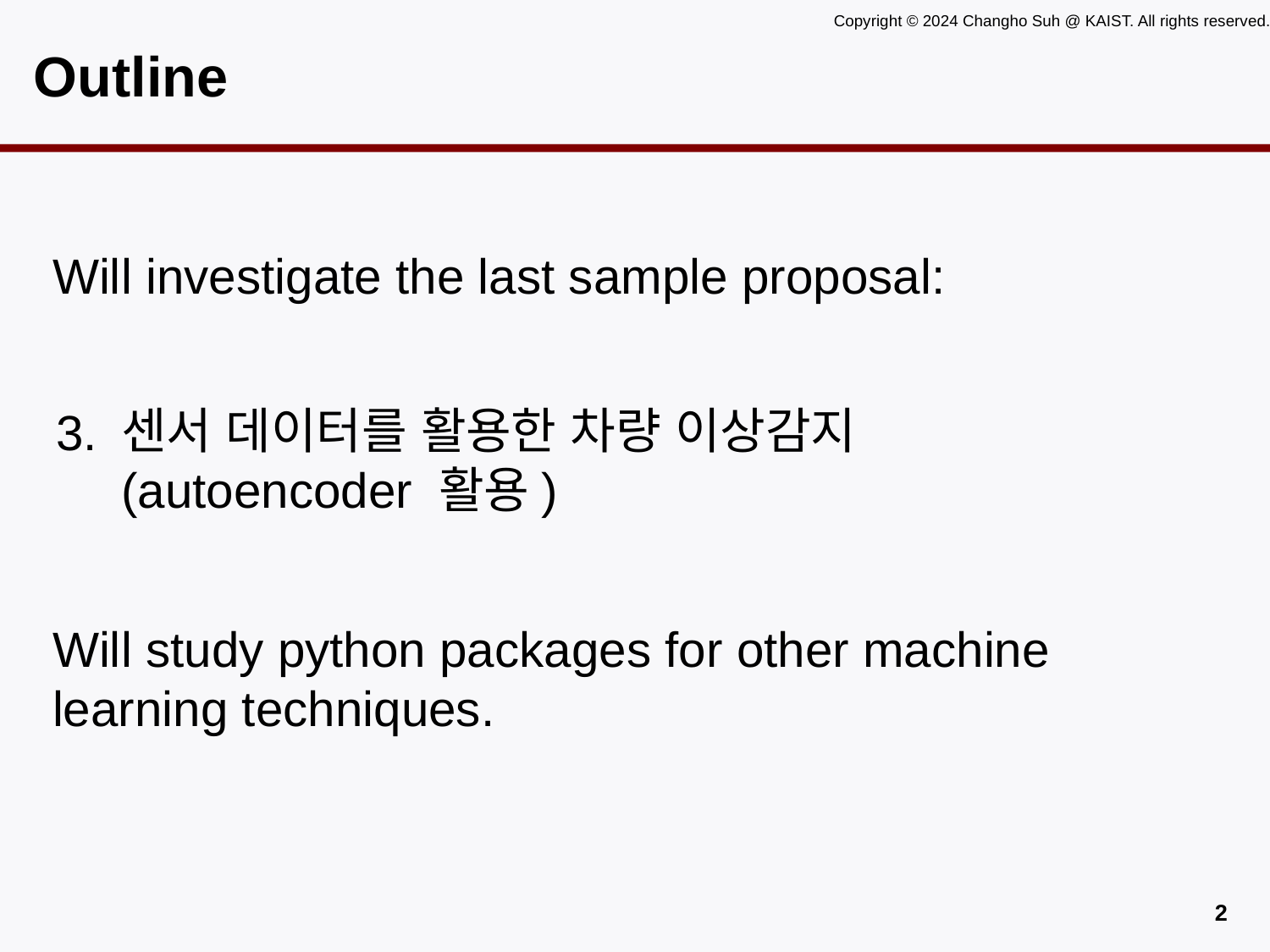

# Outline
Will investigate the last sample proposal:
센서 데이터를 활용한 차량 이상감지
(autoencoder 활용)
3.
Will study python packages for other machine learning techniques.
2